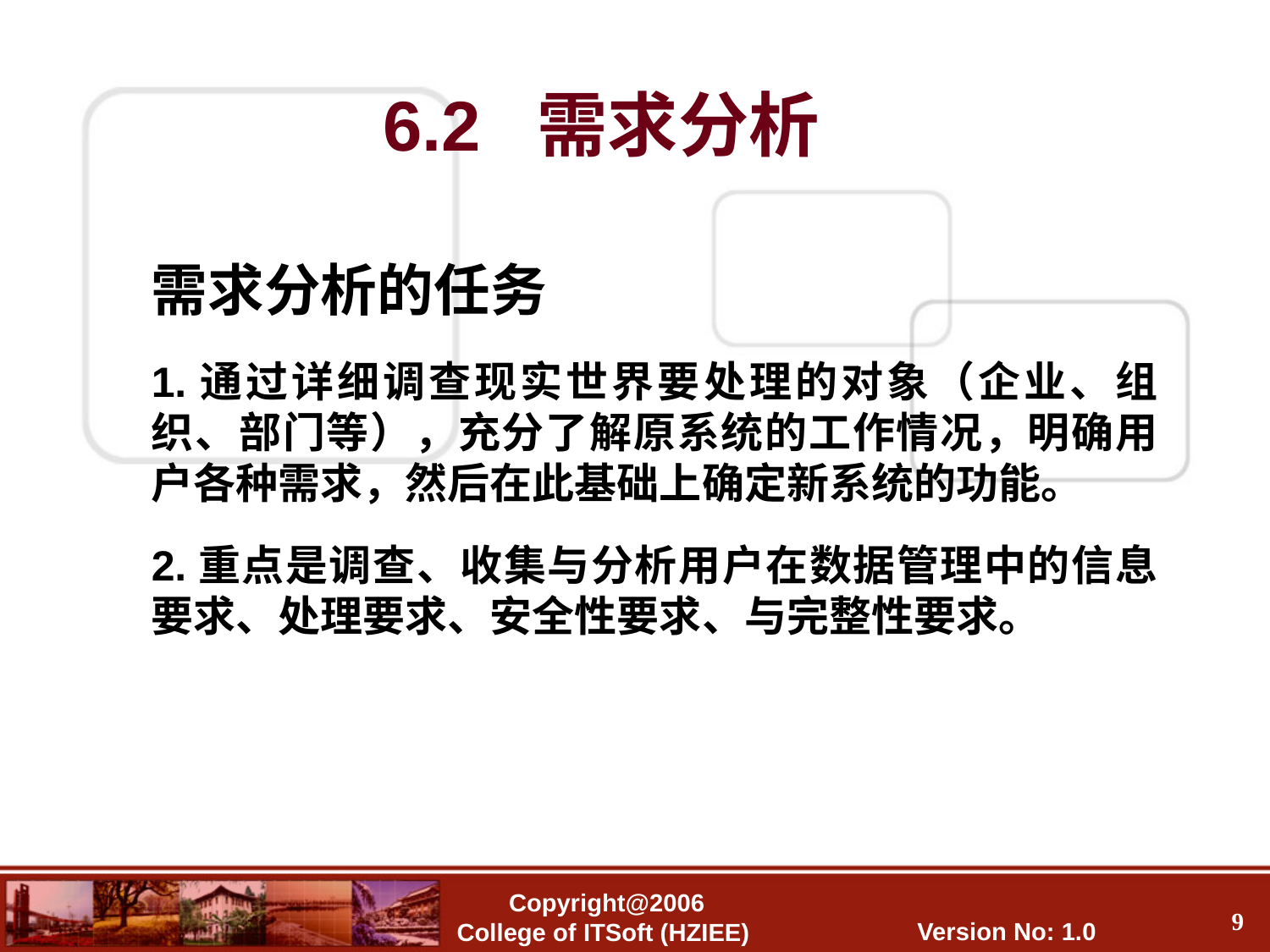

6.2  需求分析
需求分析的任务
1.通过详细调查现实世界要处理的对象（企业、组织、部门等），充分了解原系统的工作情况，明确用户各种需求，然后在此基础上确定新系统的功能。
2.重点是调查、收集与分析用户在数据管理中的信息要求、处理要求、安全性要求、与完整性要求。